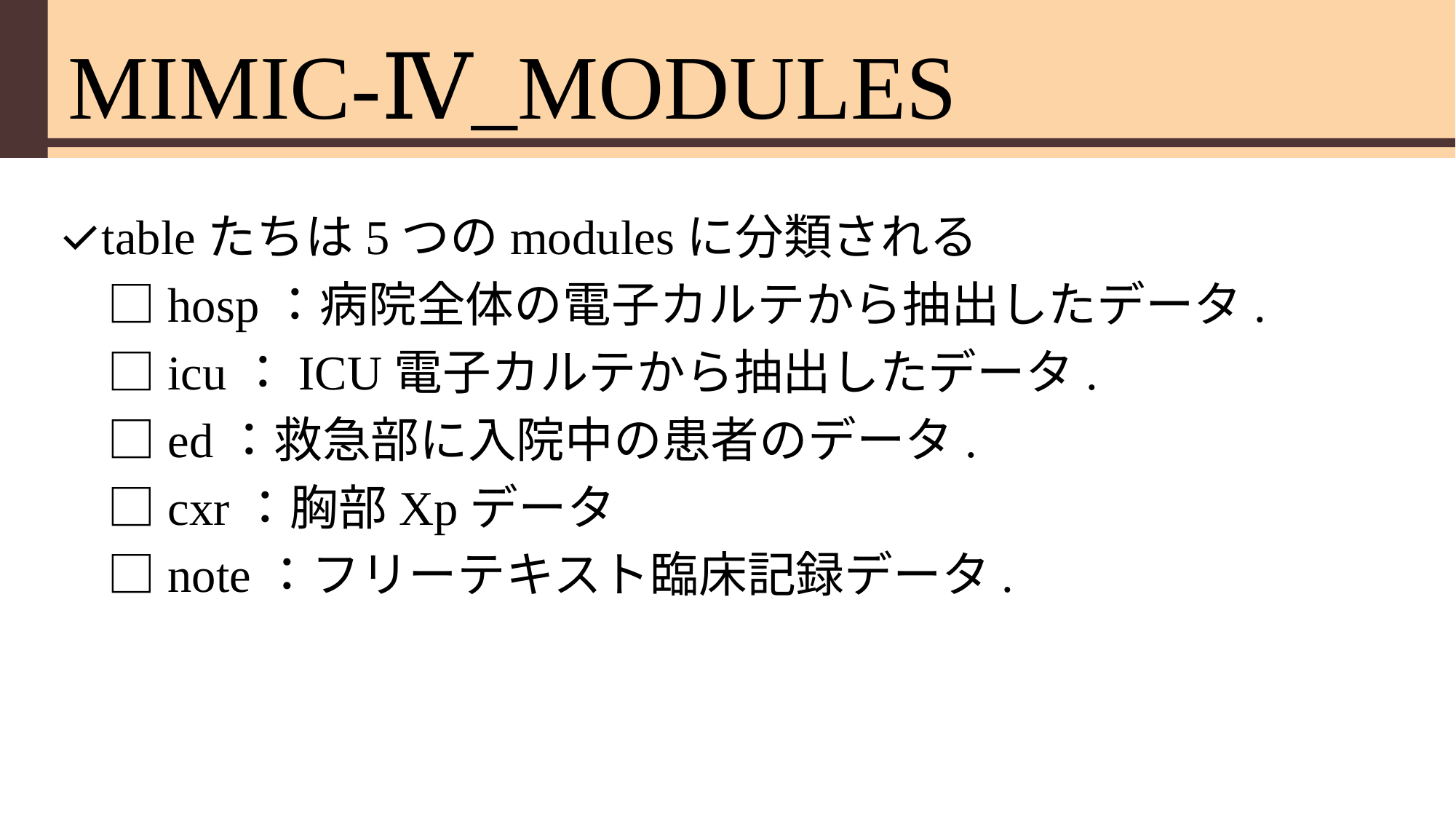

# MIMIC-Ⅳ_MODULES
✓tableたちは5つのmodulesに分類される
　□hosp：病院全体の電子カルテから抽出したデータ.
　□icu：ICU電子カルテから抽出したデータ.
　□ed：救急部に入院中の患者のデータ.
　□cxr：胸部Xpデータ
　□note：フリーテキスト臨床記録データ.